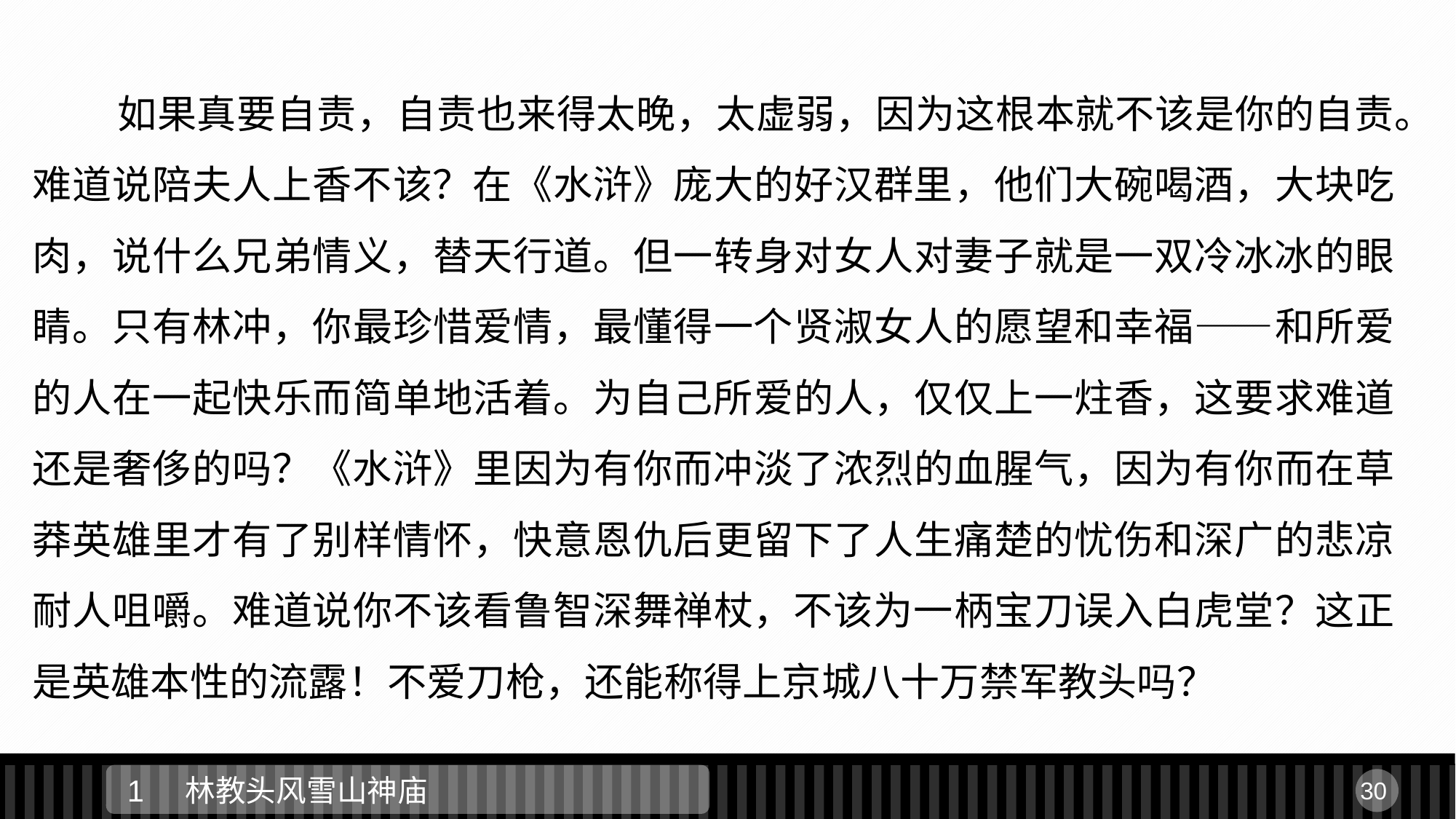

如果真要自责，自责也来得太晚，太虚弱，因为这根本就不该是你的自责。难道说陪夫人上香不该？在《水浒》庞大的好汉群里，他们大碗喝酒，大块吃肉，说什么兄弟情义，替天行道。但一转身对女人对妻子就是一双冷冰冰的眼睛。只有林冲，你最珍惜爱情，最懂得一个贤淑女人的愿望和幸福——和所爱的人在一起快乐而简单地活着。为自己所爱的人，仅仅上一炷香，这要求难道还是奢侈的吗？《水浒》里因为有你而冲淡了浓烈的血腥气，因为有你而在草莽英雄里才有了别样情怀，快意恩仇后更留下了人生痛楚的忧伤和深广的悲凉耐人咀嚼。难道说你不该看鲁智深舞禅杖，不该为一柄宝刀误入白虎堂？这正是英雄本性的流露！不爱刀枪，还能称得上京城八十万禁军教头吗？